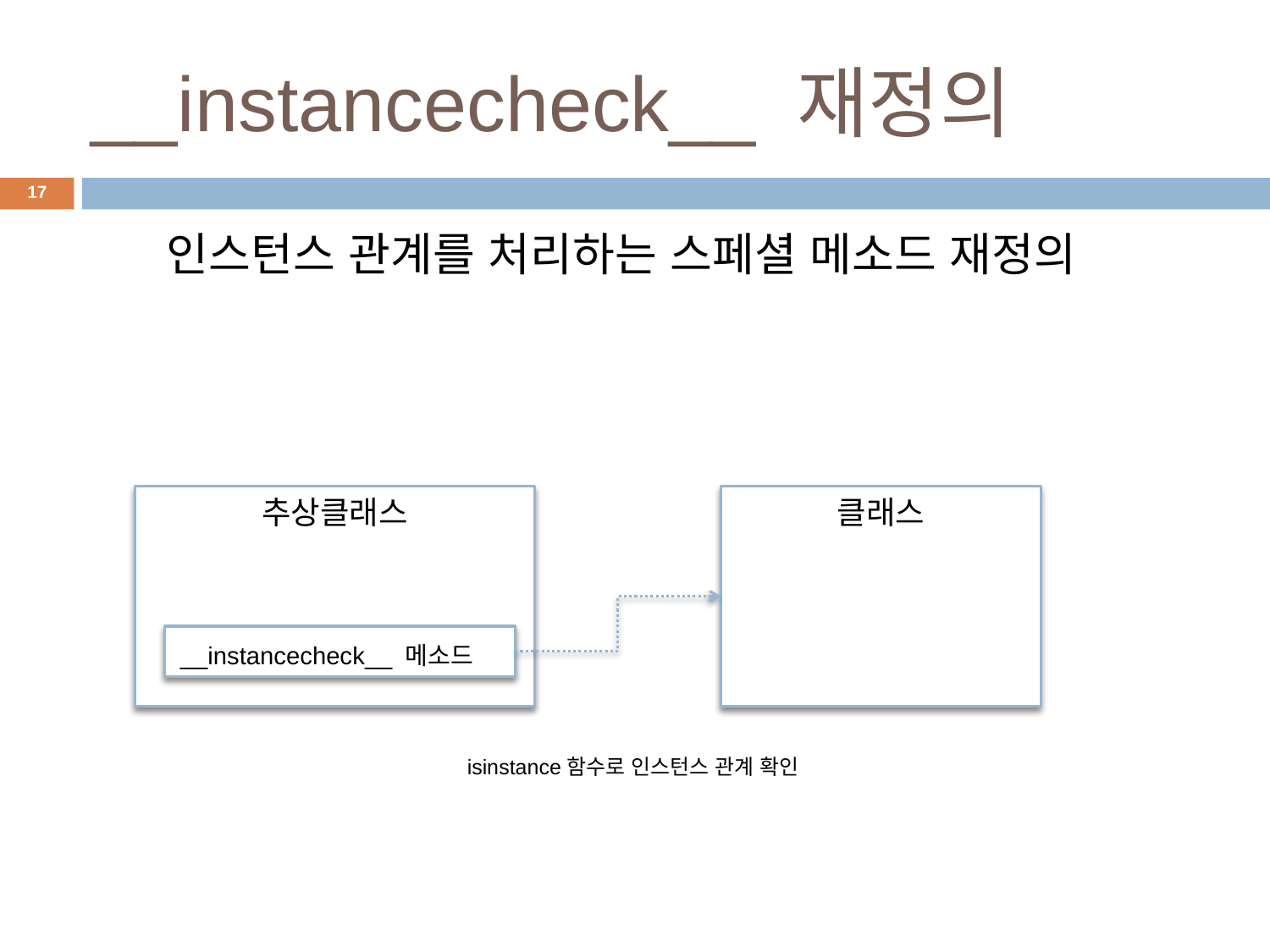

# __instancecheck__ 재정의
17
  인스턴스 관계를 처리하는 스페셜 메소드 재정의
추상클래스
클래스
 __instancecheck__ 메소드
 isinstance함수로 인스턴스 관계 확인